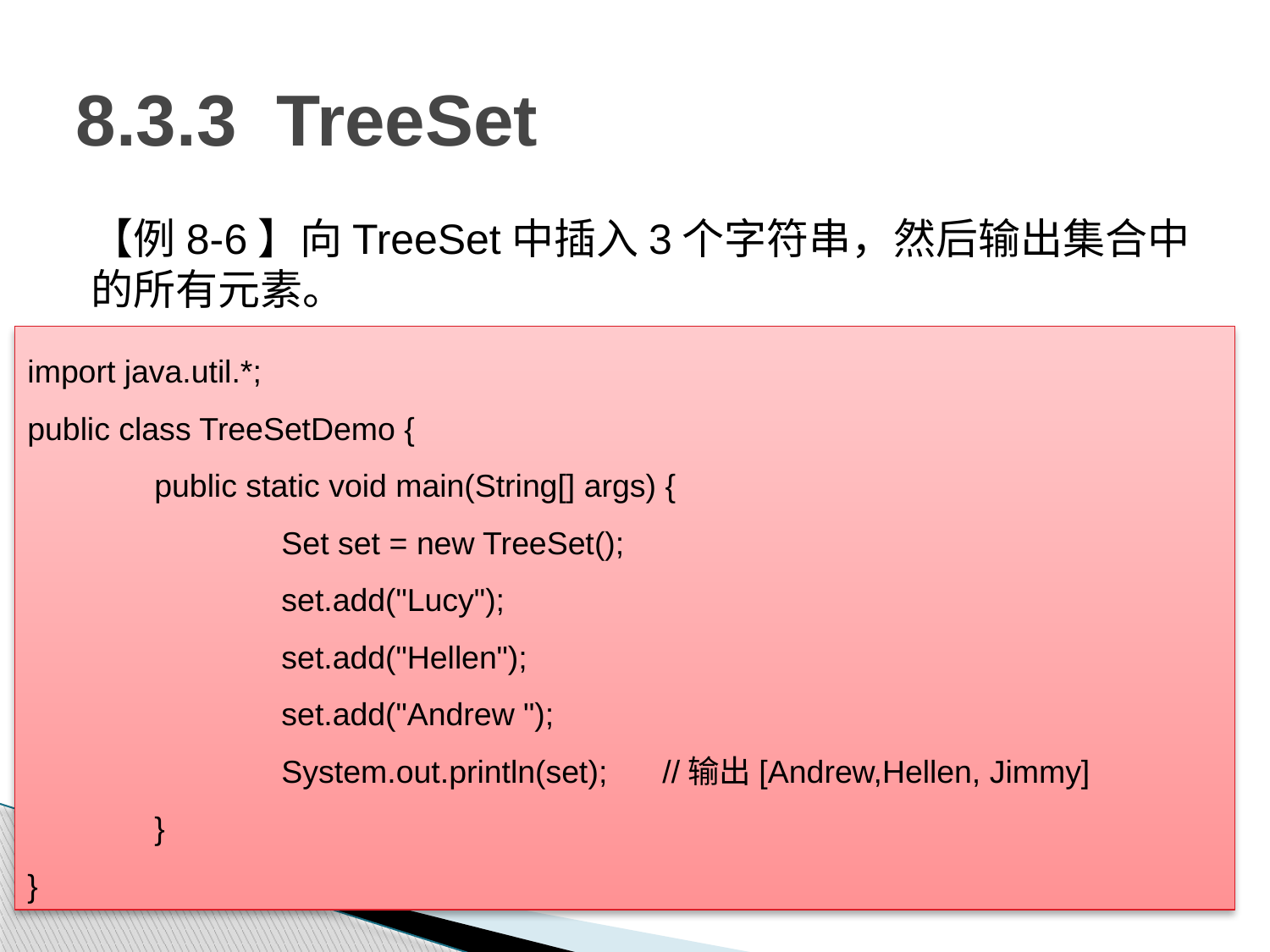

# 8.3.3  TreeSet
【例8-6】向TreeSet中插入3个字符串，然后输出集合中的所有元素。
import java.util.*;
public class TreeSetDemo {
	public static void main(String[] args) {
		Set set = new TreeSet();
		set.add("Lucy");
		set.add("Hellen");
		set.add("Andrew ");
		System.out.println(set);	//输出[Andrew,Hellen, Jimmy]
	}
}